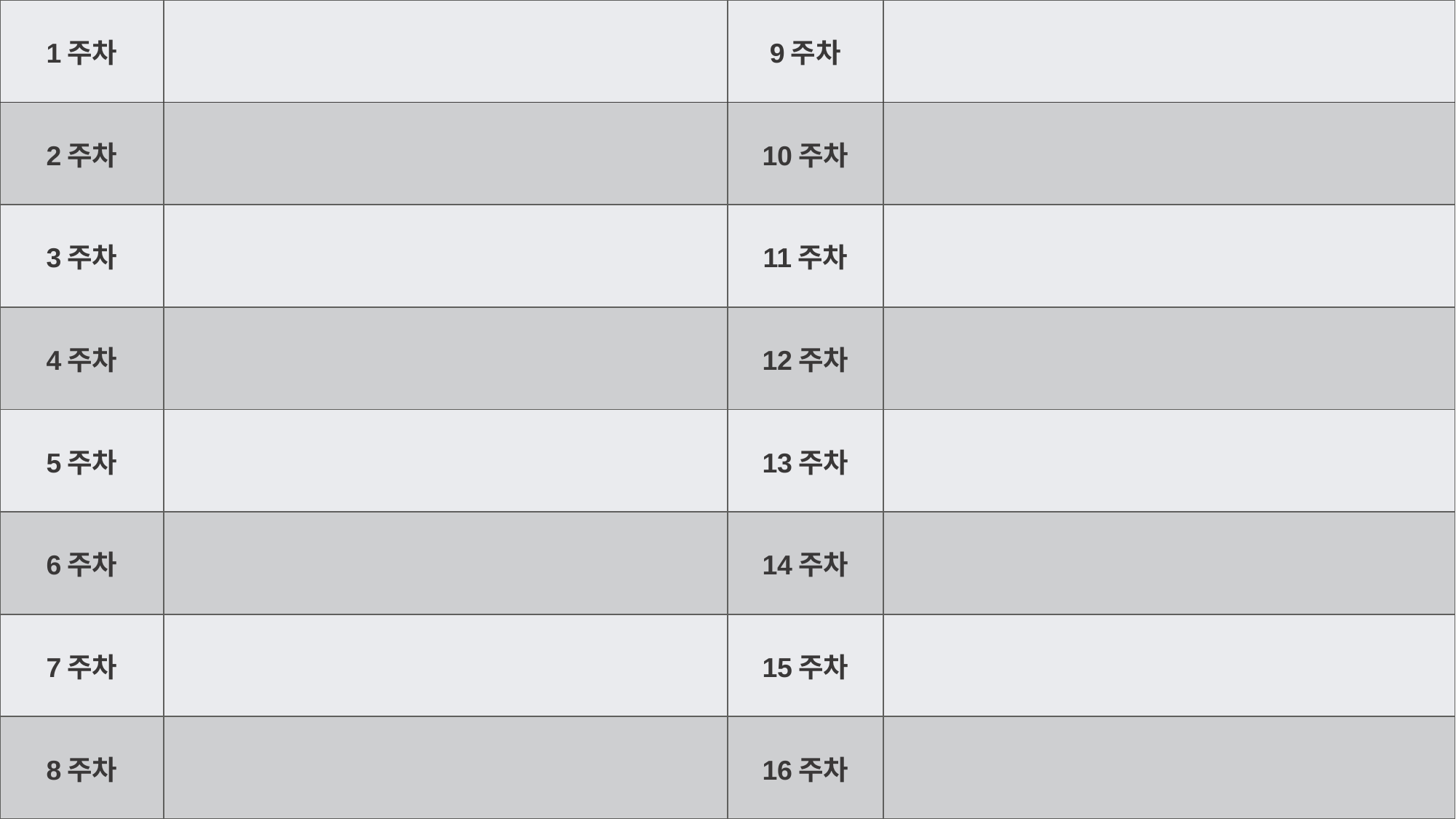

| 1주차 |  | 9주차 |  |
| --- | --- | --- | --- |
| 2주차 |  | 10주차 |  |
| 3주차 |  | 11주차 |  |
| 4주차 |  | 12주차 |  |
| 5주차 |  | 13주차 |  |
| 6주차 |  | 14주차 |  |
| 7주차 |  | 15주차 |  |
| 8주차 |  | 16주차 |  |